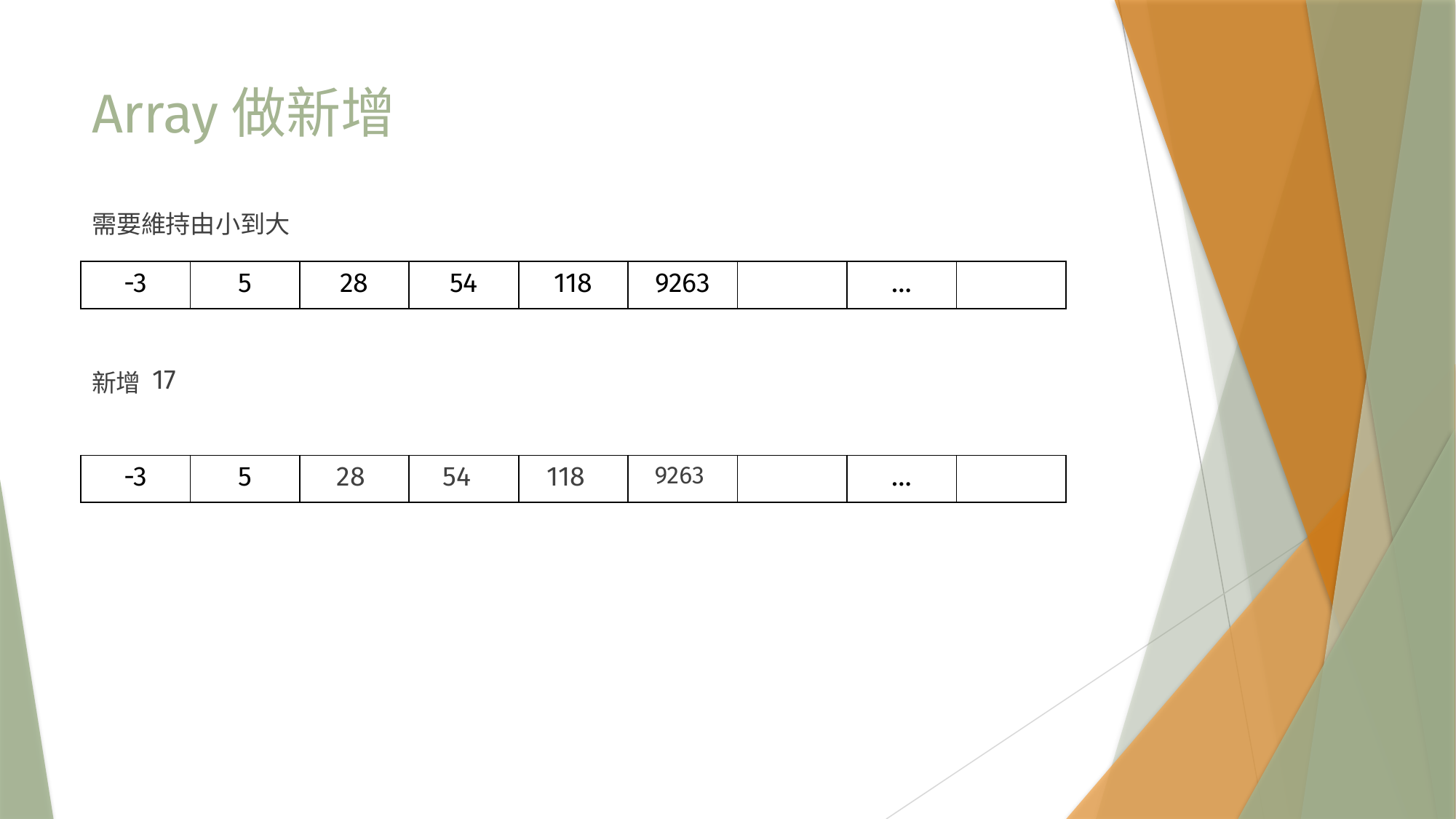

# Array做新增
需要維持由小到大
| -3 | 5 | 28 | 54 | 118 | 9263 |  | … |  |
| --- | --- | --- | --- | --- | --- | --- | --- | --- |
新增
17
| -3 | 5 |  |  |  |  |  | … |  |
| --- | --- | --- | --- | --- | --- | --- | --- | --- |
28
54
118
9263